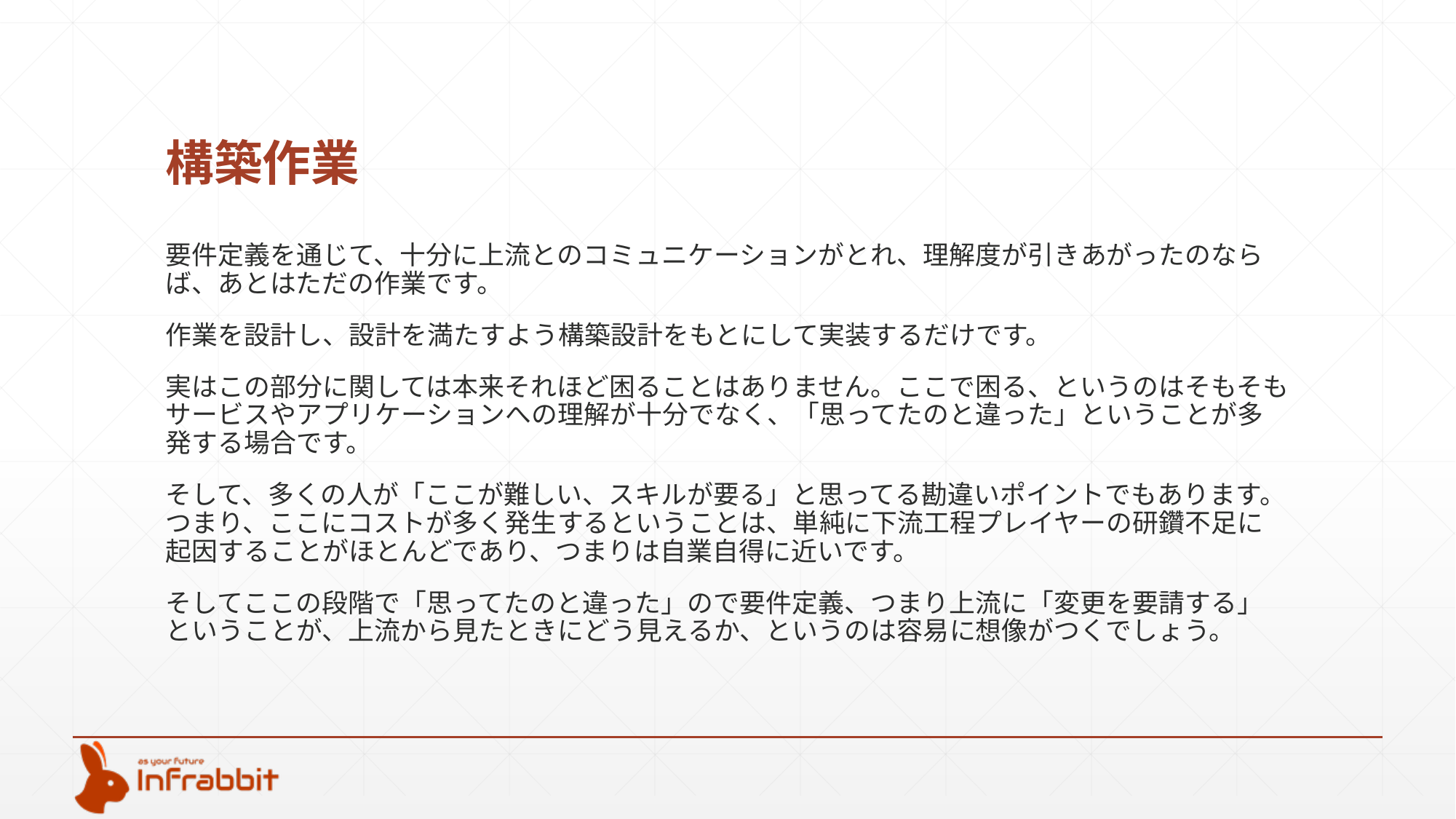

# 構築作業
要件定義を通じて、十分に上流とのコミュニケーションがとれ、理解度が引きあがったのならば、あとはただの作業です。
作業を設計し、設計を満たすよう構築設計をもとにして実装するだけです。
実はこの部分に関しては本来それほど困ることはありません。ここで困る、というのはそもそもサービスやアプリケーションへの理解が十分でなく、「思ってたのと違った」ということが多発する場合です。
そして、多くの人が「ここが難しい、スキルが要る」と思ってる勘違いポイントでもあります。
つまり、ここにコストが多く発生するということは、単純に下流工程プレイヤーの研鑽不足に起因することがほとんどであり、つまりは自業自得に近いです。
そしてここの段階で「思ってたのと違った」ので要件定義、つまり上流に「変更を要請する」ということが、上流から見たときにどう見えるか、というのは容易に想像がつくでしょう。